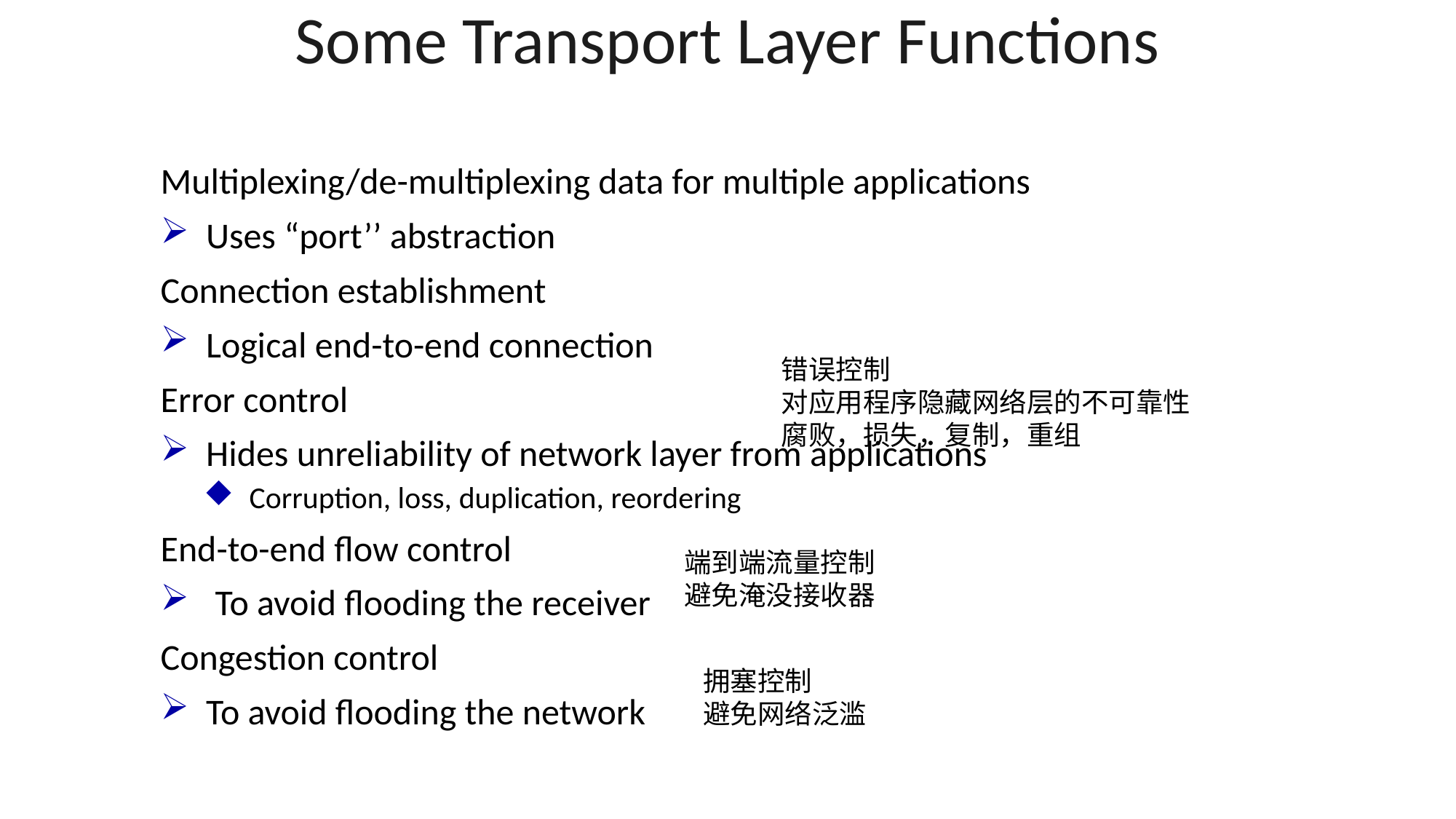

# Some Transport Layer Functions
Multiplexing/de-multiplexing data for multiple applications
Uses “port’’ abstraction
Connection establishment
Logical end-to-end connection
Error control
Hides unreliability of network layer from applications
Corruption, loss, duplication, reordering
End-to-end flow control
To avoid flooding the receiver
Congestion control
To avoid flooding the network
错误控制
对应用程序隐藏网络层的不可靠性腐败，损失，复制，重组
端到端流量控制
避免淹没接收器
拥塞控制
避免网络泛滥